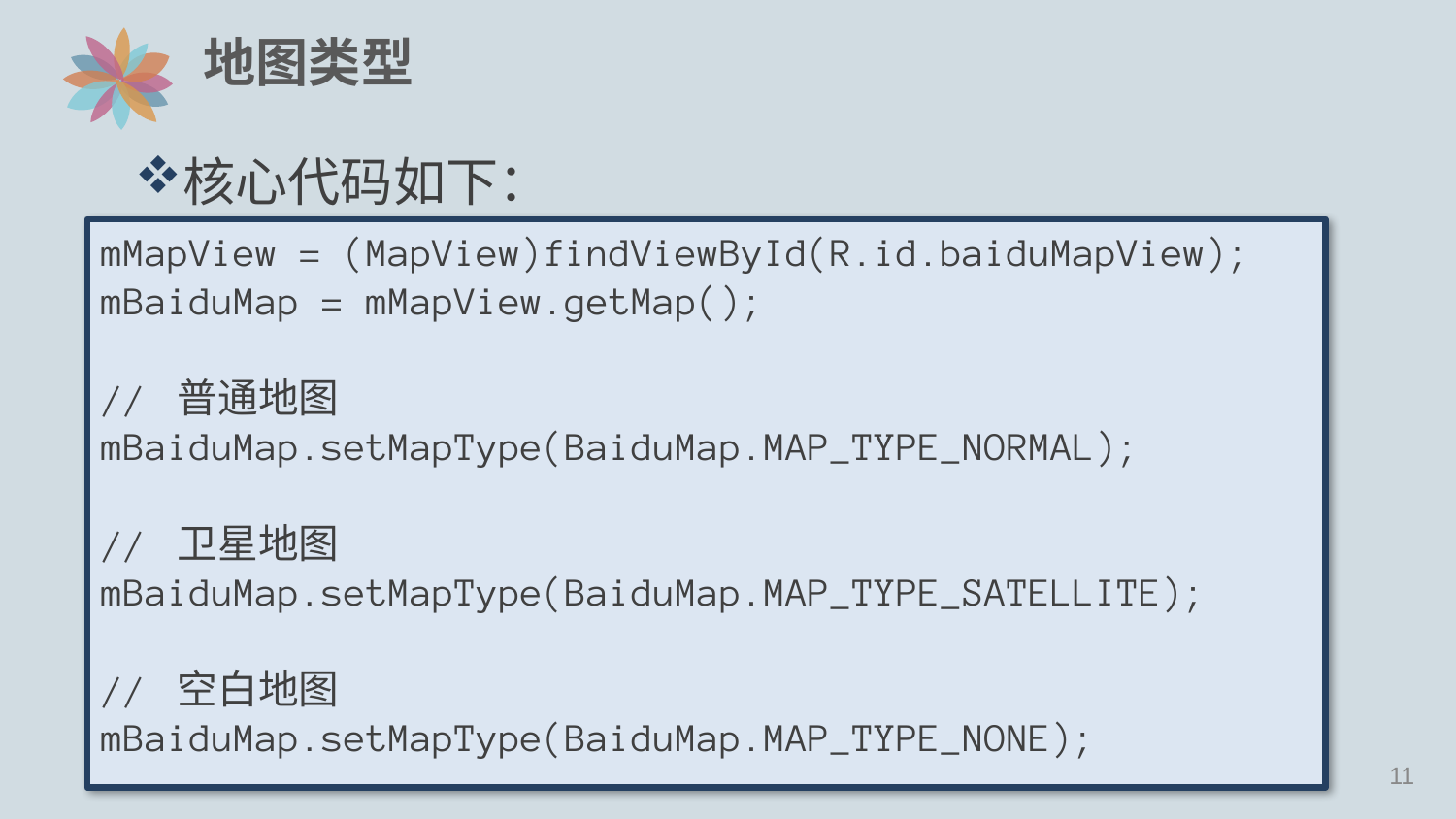

# 地图类型
核心代码如下：
mMapView = (MapView)findViewById(R.id.baiduMapView);
mBaiduMap = mMapView.getMap();

// 普通地图
mBaiduMap.setMapType(BaiduMap.MAP_TYPE_NORMAL);

// 卫星地图
mBaiduMap.setMapType(BaiduMap.MAP_TYPE_SATELLITE);

// 空白地图
mBaiduMap.setMapType(BaiduMap.MAP_TYPE_NONE);
11